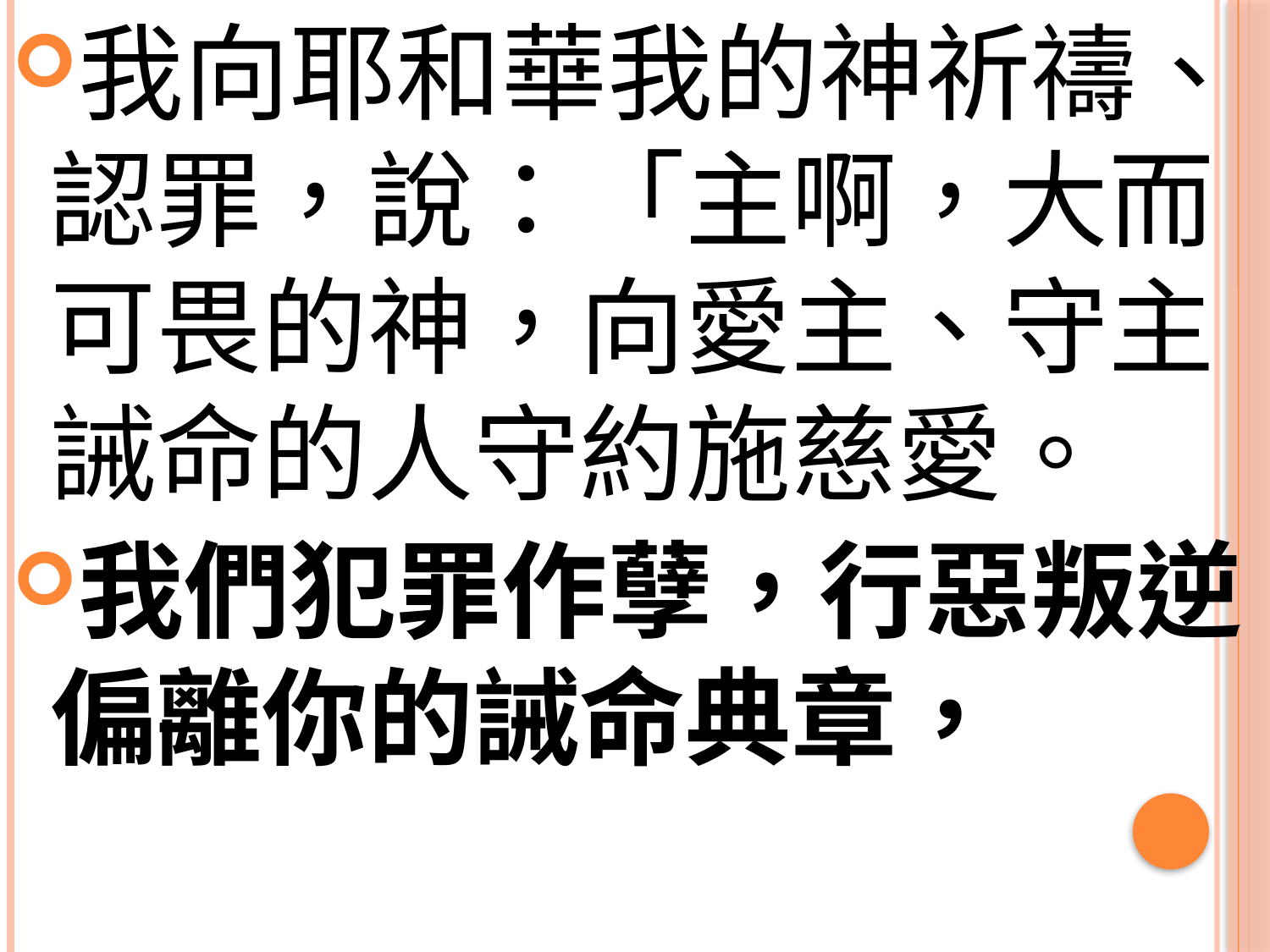

我向耶和華我的神祈禱、認罪，說：「主啊，大而可畏的神，向愛主、守主誡命的人守約施慈愛。
我們犯罪作孽，行惡叛逆，偏離你的誡命典章，